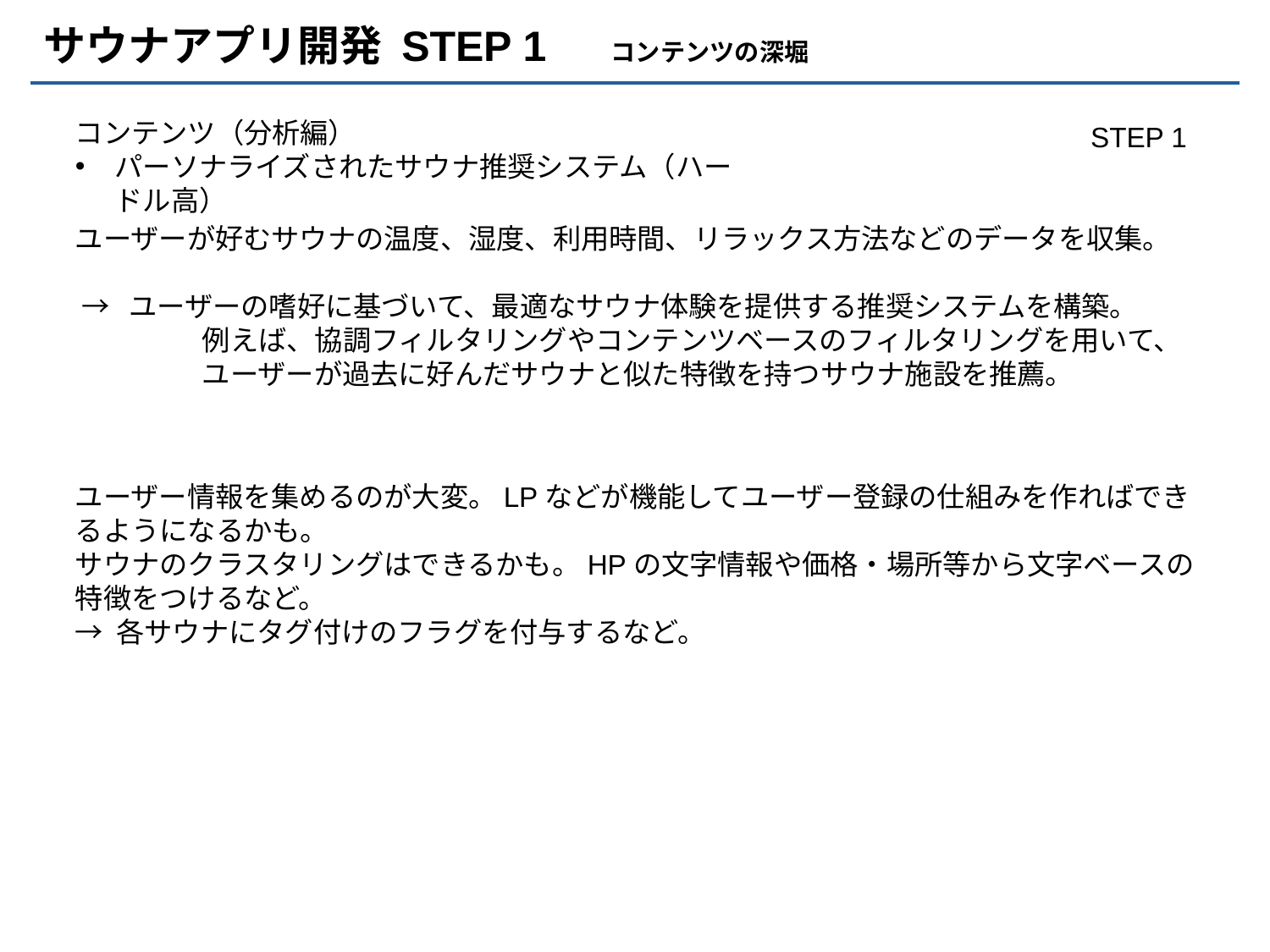

サウナアプリ開発 STEP 1 　コンテンツの深堀
コンテンツ（分析編）
パーソナライズされたサウナ推奨システム（ハードル高）
STEP 1
ユーザーが好むサウナの温度、湿度、利用時間、リラックス方法などのデータを収集。

 →  ユーザーの嗜好に基づいて、最適なサウナ体験を提供する推奨システムを構築。
	例えば、協調フィルタリングやコンテンツベースのフィルタリングを用いて、
	ユーザーが過去に好んだサウナと似た特徴を持つサウナ施設を推薦。
ユーザー情報を集めるのが大変。LPなどが機能してユーザー登録の仕組みを作ればできるようになるかも。
サウナのクラスタリングはできるかも。HPの文字情報や価格・場所等から文字ベースの特徴をつけるなど。
→ 各サウナにタグ付けのフラグを付与するなど。